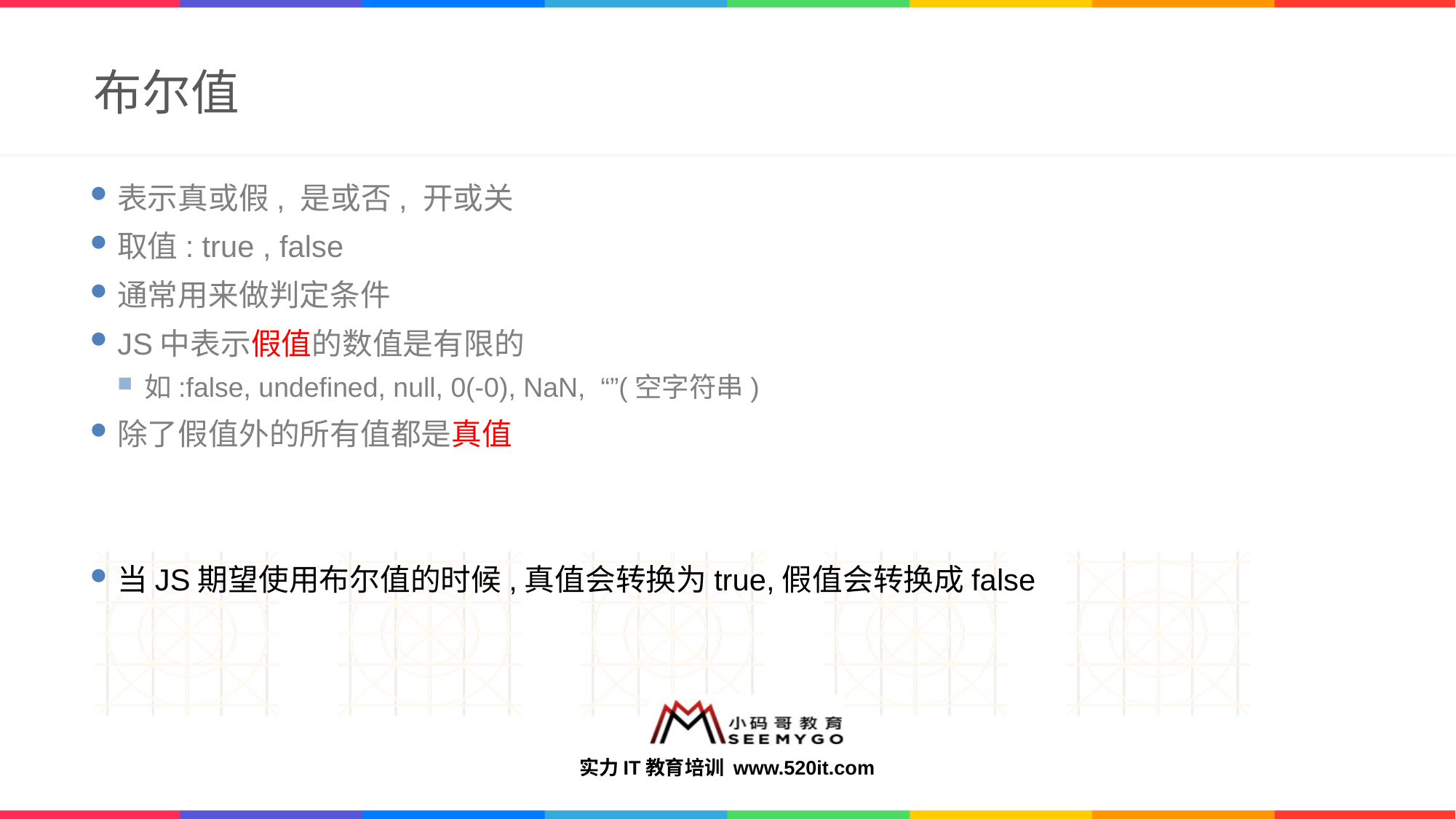

# 布尔值
表示真或假, 是或否, 开或关
取值: true , false
通常用来做判定条件
JS中表示假值的数值是有限的
如:false, undefined, null, 0(-0), NaN,  “”(空字符串)
除了假值外的所有值都是真值

当JS期望使用布尔值的时候,真值会转换为true,假值会转换成false